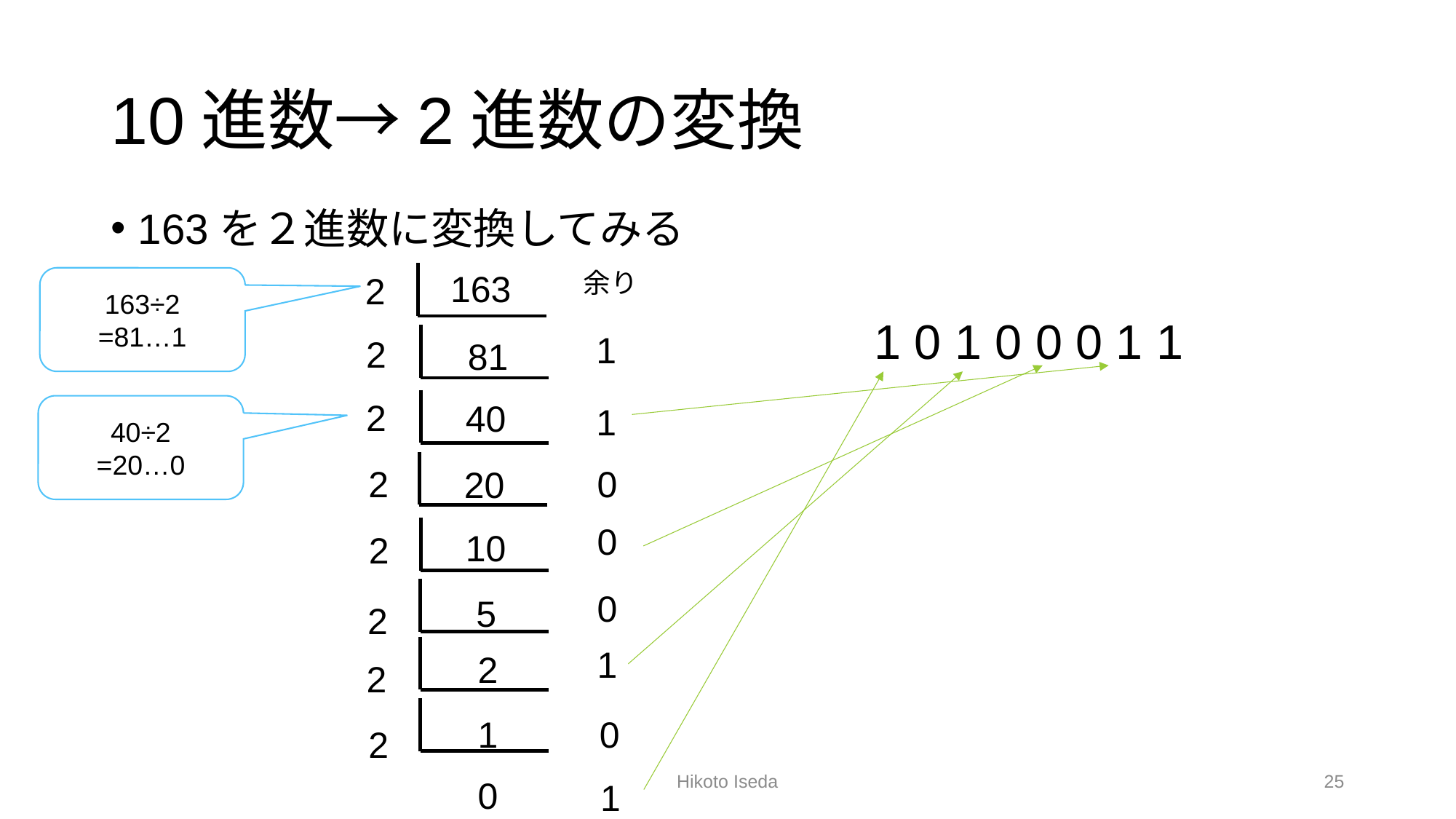

# 10進数→2進数の変換
163を２進数に変換してみる
余り
163
2
163÷2
=81…1
1 0 1 0 0 0 1 1
1
2
81
2
40
1
40÷2
=20…0
2
0
20
0
10
2
0
5
2
1
2
2
1
0
2
Hikoto Iseda
25
0
1